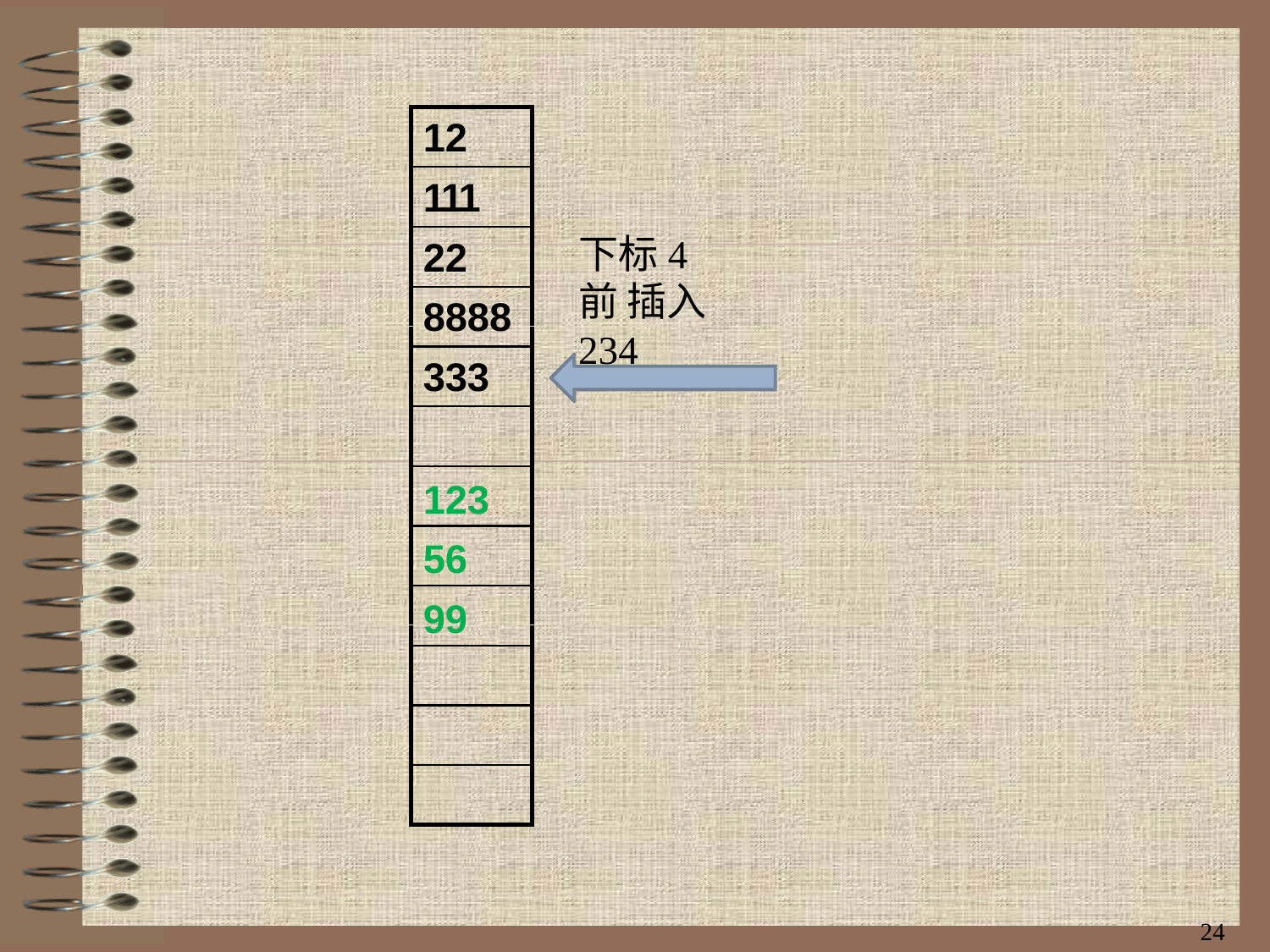

12
111

下标4前 插入234
22

8888

333

123
56
99

24